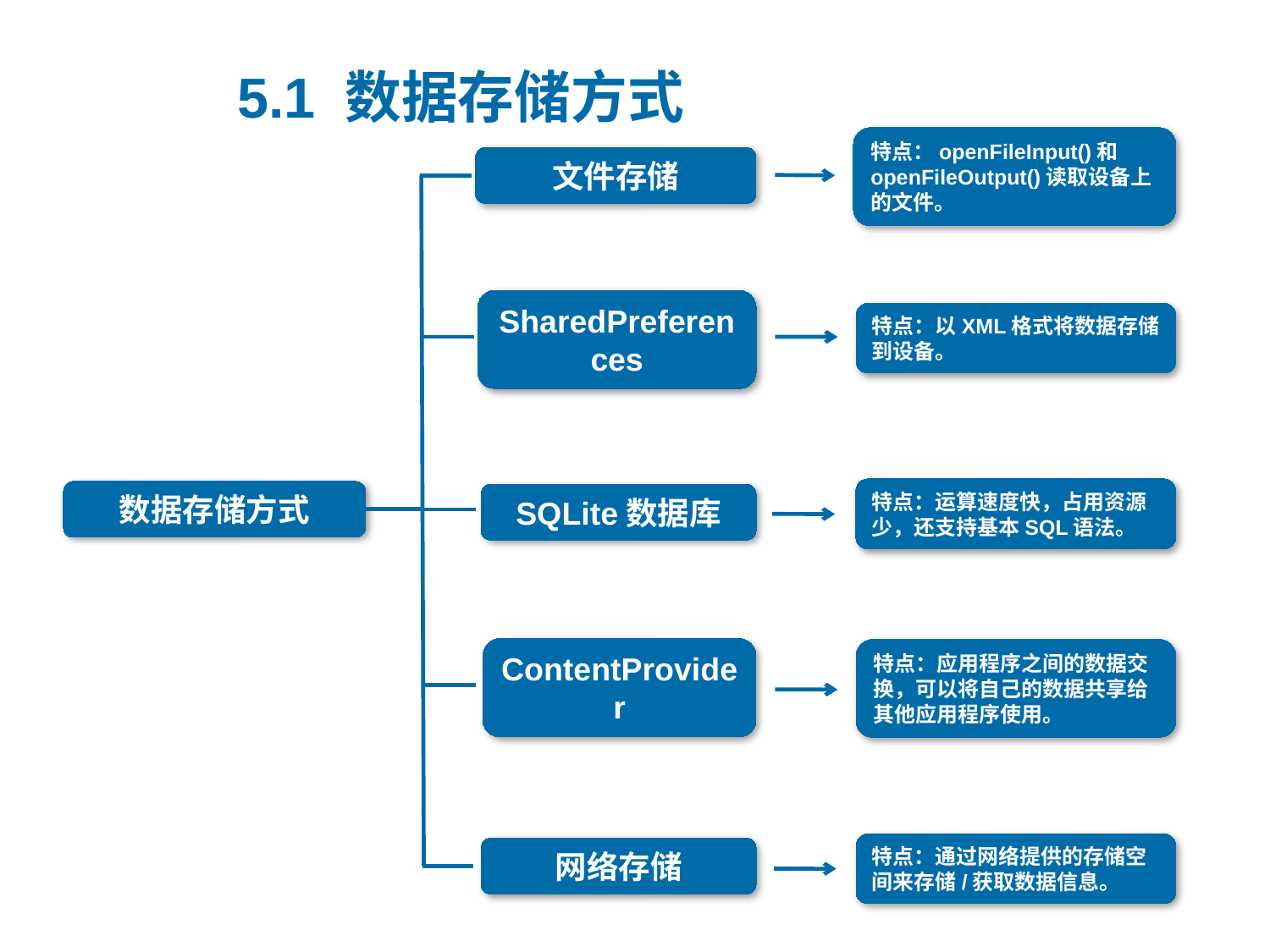

5.1 数据存储方式
特点：openFileInput()和openFileOutput()读取设备上的文件。
文件存储
特点：以XML格式将数据存储到设备。
SharedPreferences
特点：运算速度快，占用资源少，还支持基本SQL语法。
数据存储方式
SQLite数据库
特点：应用程序之间的数据交换，可以将自己的数据共享给其他应用程序使用。
ContentProvider
特点：通过网络提供的存储空间来存储/获取数据信息。
网络存储